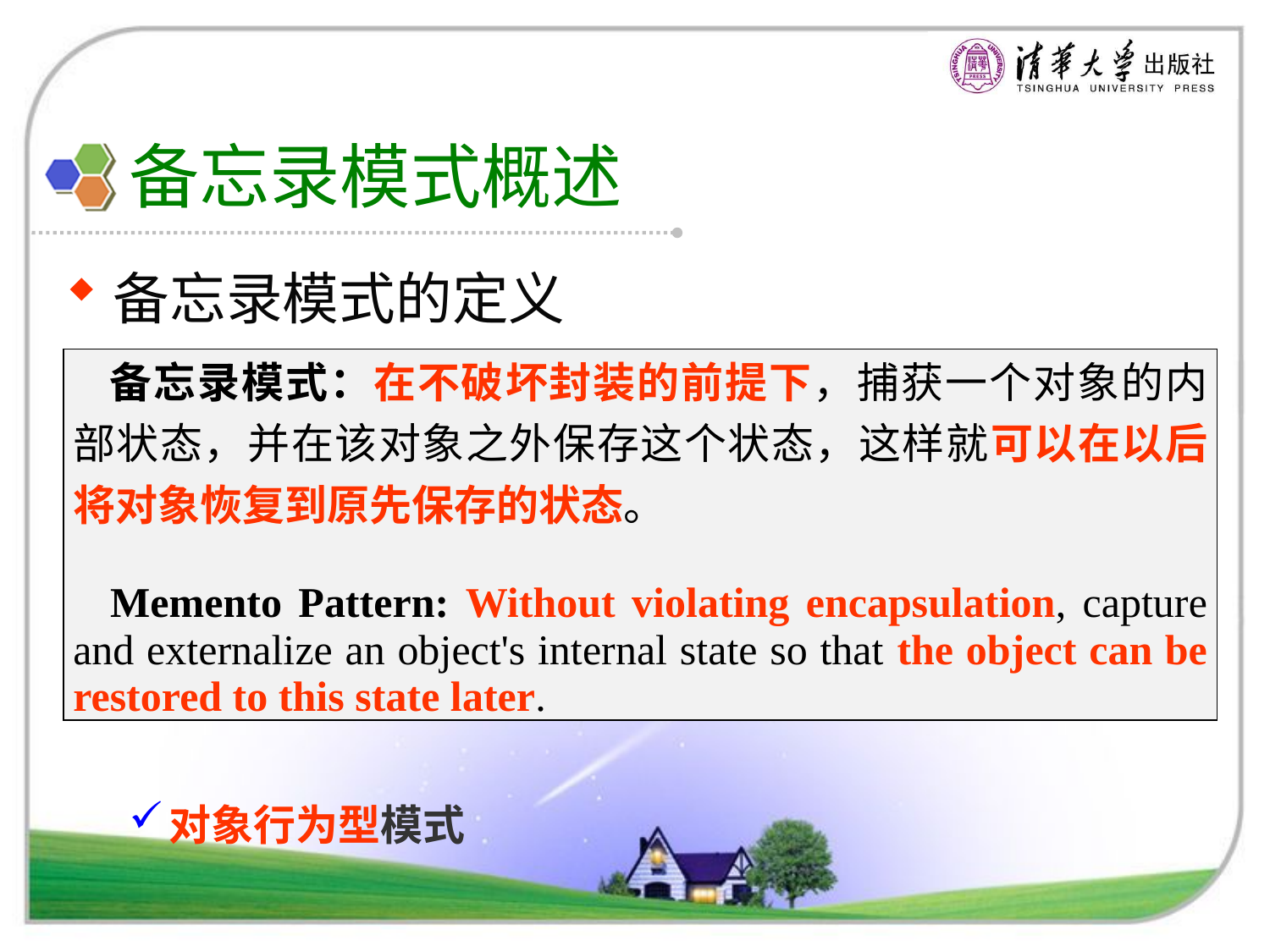

# 备忘录模式概述
备忘录模式的定义

对象行为型模式
| 备忘录模式：在不破坏封装的前提下，捕获一个对象的内部状态，并在该对象之外保存这个状态，这样就可以在以后将对象恢复到原先保存的状态。 Memento Pattern: Without violating encapsulation, capture and externalize an object's internal state so that the object can be restored to this state later. |
| --- |